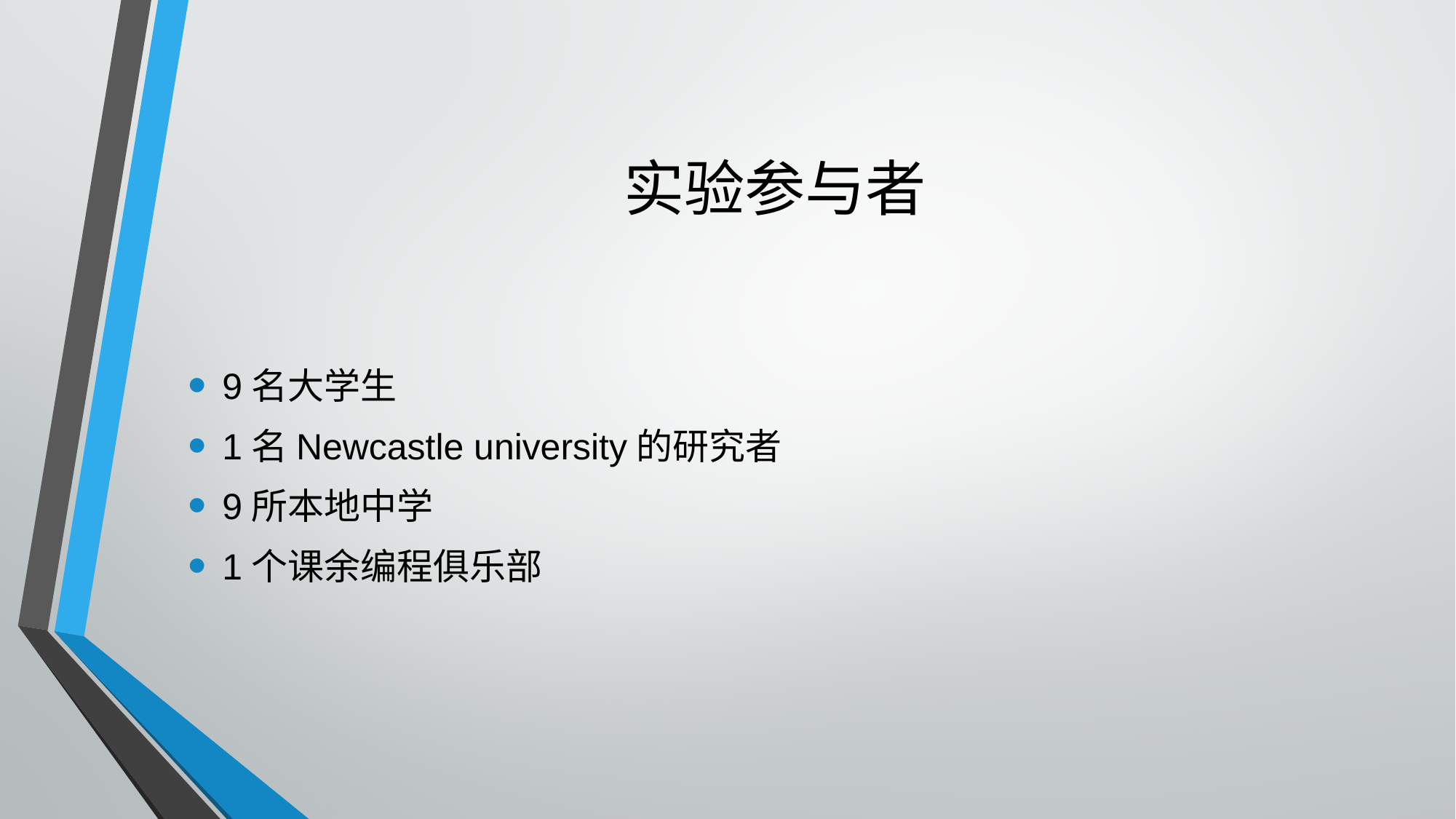

# 实验参与者
9名大学生
1名Newcastle university的研究者
9所本地中学
1个课余编程俱乐部